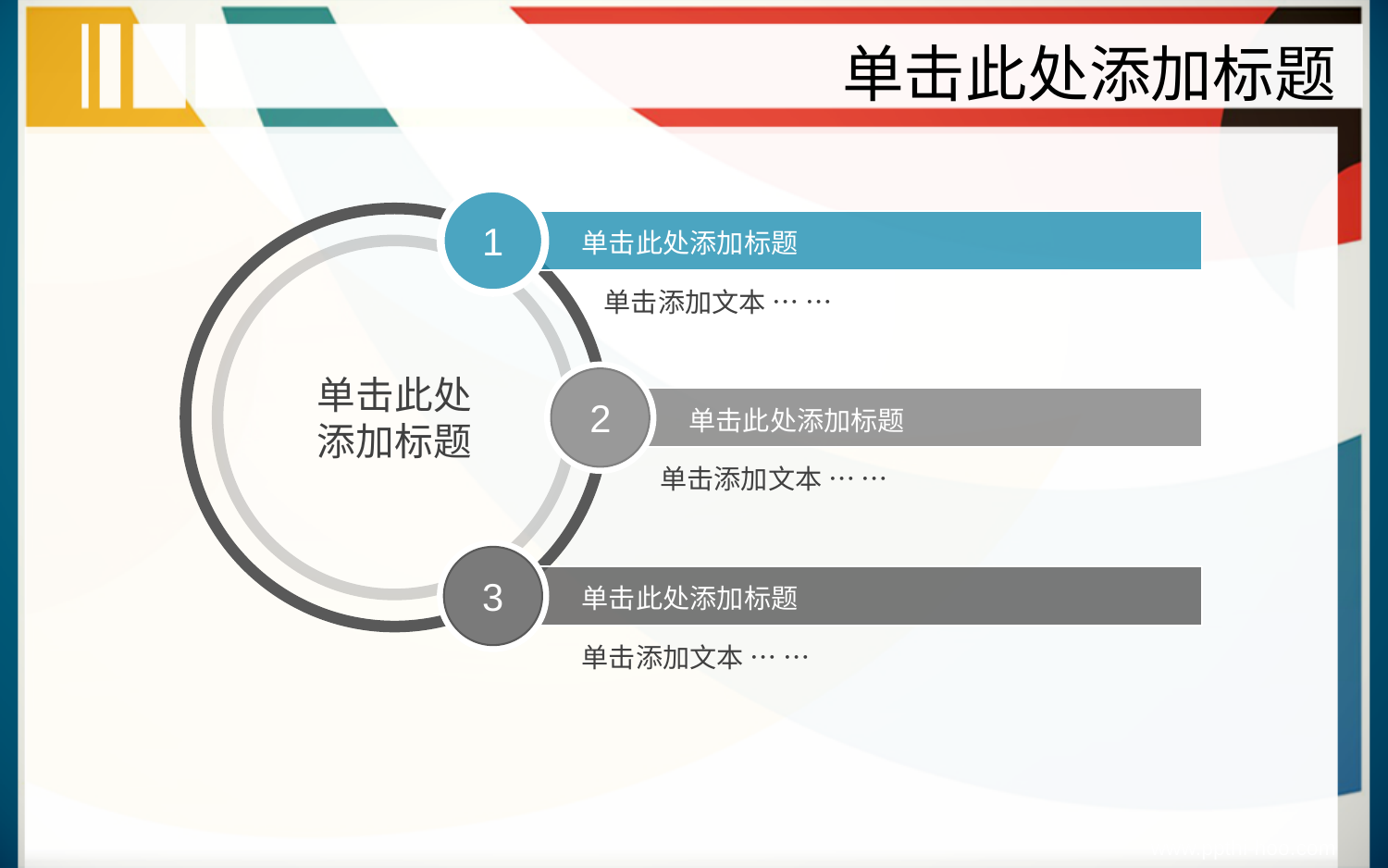

单击此处添加标题

1

单击此处添加标题
单击添加文本 … …

单击此处添加标题
2

单击此处添加标题
单击添加文本 … …

3

单击此处添加标题
单击添加文本 … …
www.ppthi-hoo.com